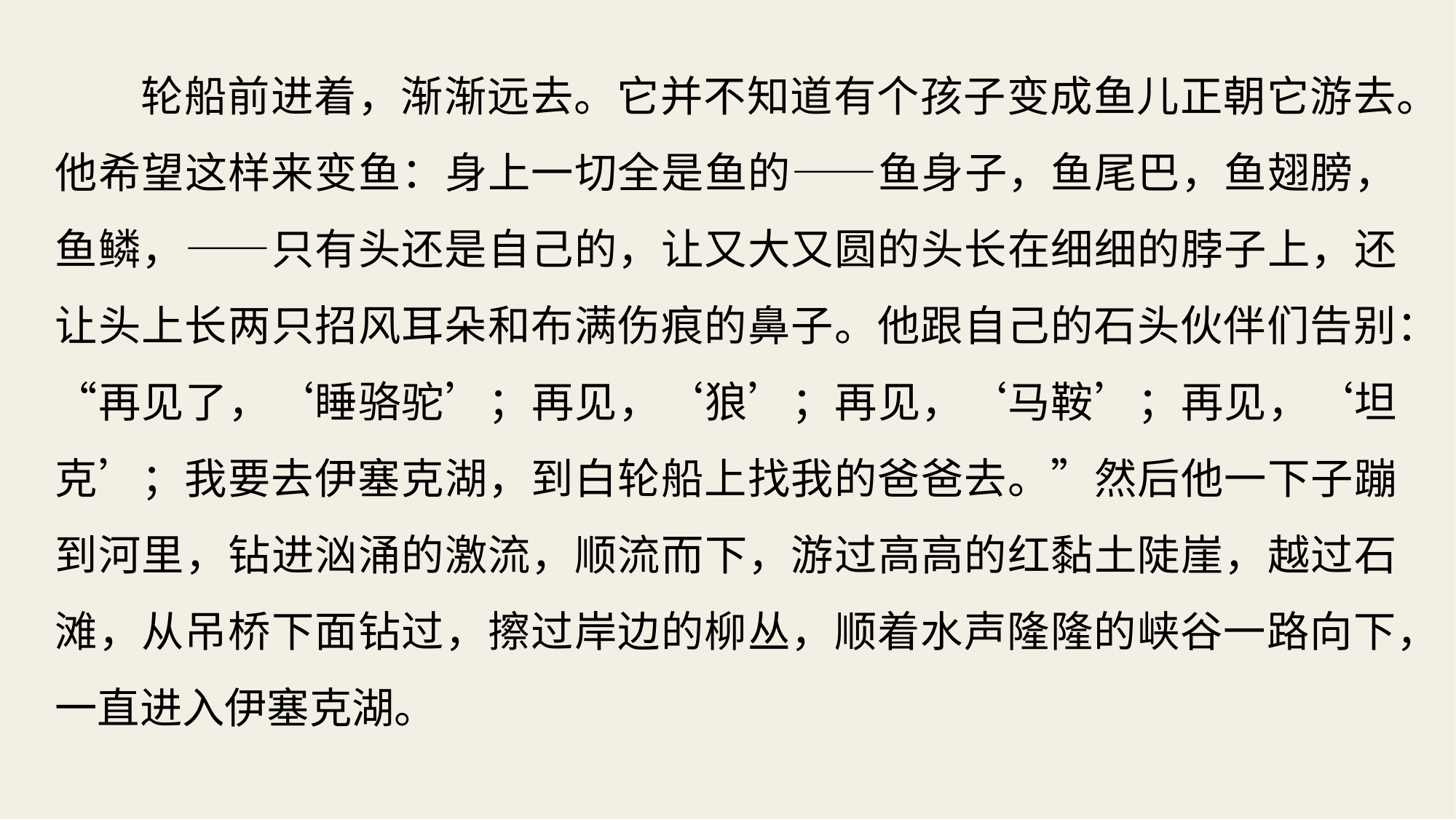

轮船前进着，渐渐远去。它并不知道有个孩子变成鱼儿正朝它游去。他希望这样来变鱼：身上一切全是鱼的——鱼身子，鱼尾巴，鱼翅膀，鱼鳞，——只有头还是自己的，让又大又圆的头长在细细的脖子上，还让头上长两只招风耳朵和布满伤痕的鼻子。他跟自己的石头伙伴们告别：“再见了，‘睡骆驼’；再见，‘狼’；再见，‘马鞍’；再见，‘坦克’；我要去伊塞克湖，到白轮船上找我的爸爸去。”然后他一下子蹦到河里，钻进汹涌的激流，顺流而下，游过高高的红黏土陡崖，越过石滩，从吊桥下面钻过，擦过岸边的柳丛，顺着水声隆隆的峡谷一路向下，一直进入伊塞克湖。